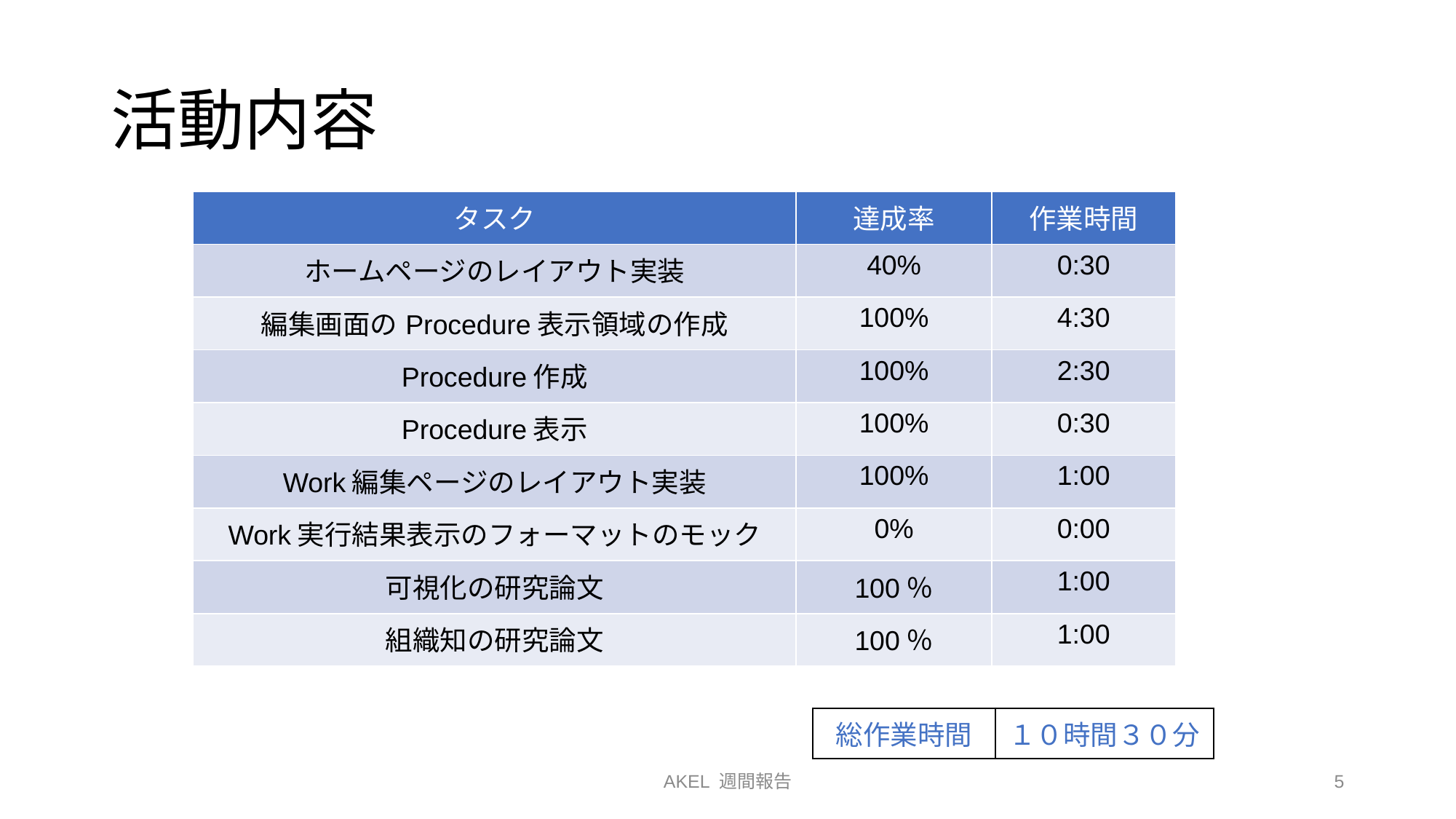

# 活動内容
| タスク | 達成率 | 作業時間 |
| --- | --- | --- |
| ホームページのレイアウト実装 | 40% | 0:30 |
| 編集画面のProcedure表示領域の作成 | 100% | 4:30 |
| Procedure作成 | 100% | 2:30 |
| Procedure表示 | 100% | 0:30 |
| Work編集ページのレイアウト実装 | 100% | 1:00 |
| Work実行結果表示のフォーマットのモック | 0% | 0:00 |
| 可視化の研究論文 | 100％ | 1:00 |
| 組織知の研究論文 | 100％ | 1:00 |
| 総作業時間 | １０時間３０分 |
| --- | --- |
AKEL 週間報告
5